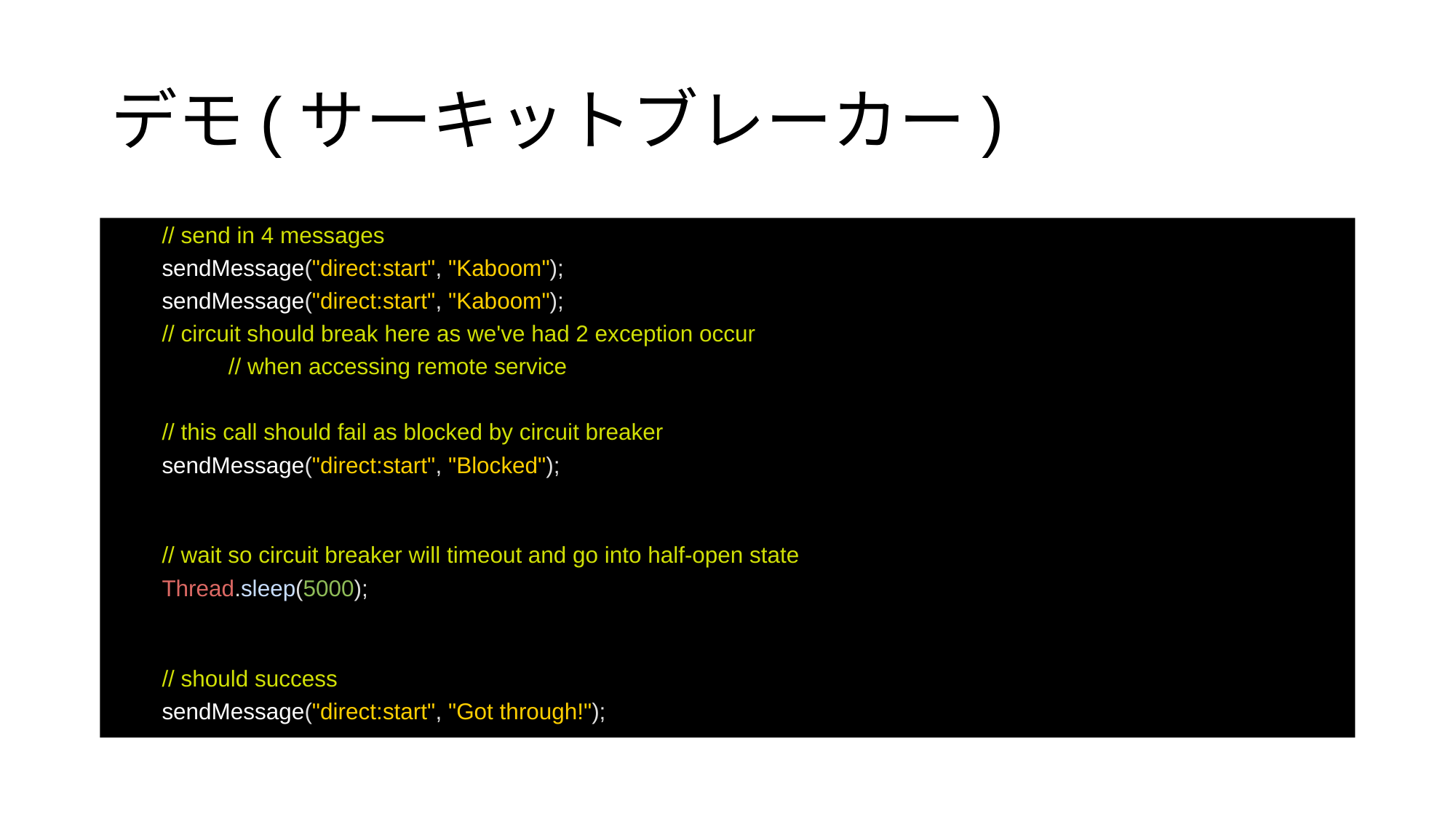

# デモ(サーキットブレーカー)
        // send in 4 messages
        sendMessage("direct:start", "Kaboom");
        sendMessage("direct:start", "Kaboom");
        // circuit should break here as we've had 2 exception occur
　　　　　// when accessing remote service

        // this call should fail as blocked by circuit breaker
        sendMessage("direct:start", "Blocked");

        // wait so circuit breaker will timeout and go into half-open state
        Thread.sleep(5000);

        // should success
        sendMessage("direct:start", "Got through!");